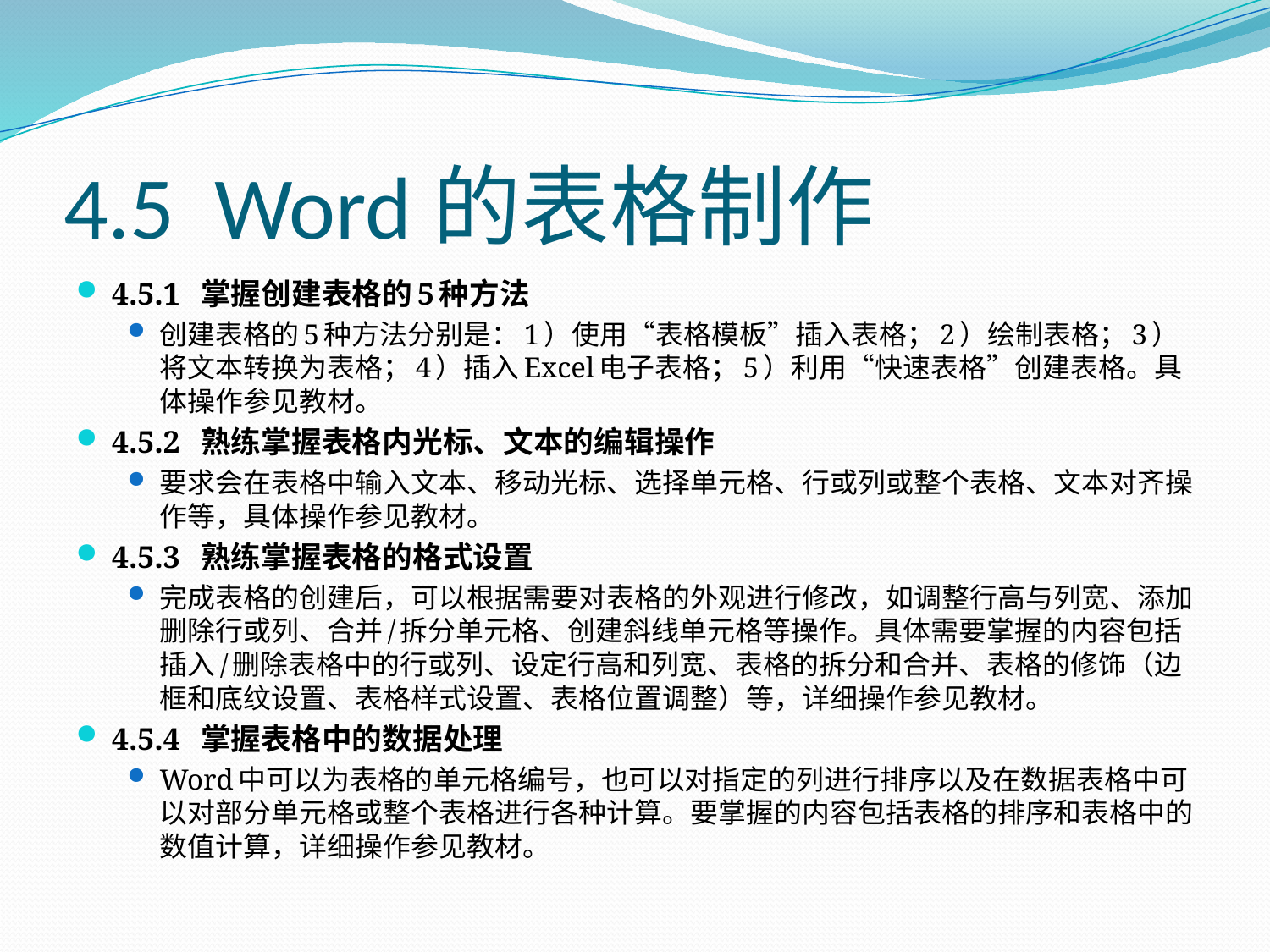

# 4.5  Word的表格制作
4.5.1  掌握创建表格的5种方法
创建表格的5种方法分别是：1）使用“表格模板”插入表格；2）绘制表格；3）将文本转换为表格；4）插入Excel电子表格；5）利用“快速表格”创建表格。具体操作参见教材。
4.5.2  熟练掌握表格内光标、文本的编辑操作
要求会在表格中输入文本、移动光标、选择单元格、行或列或整个表格、文本对齐操作等，具体操作参见教材。
4.5.3  熟练掌握表格的格式设置
完成表格的创建后，可以根据需要对表格的外观进行修改，如调整行高与列宽、添加删除行或列、合并/拆分单元格、创建斜线单元格等操作。具体需要掌握的内容包括插入/删除表格中的行或列、设定行高和列宽、表格的拆分和合并、表格的修饰（边框和底纹设置、表格样式设置、表格位置调整）等，详细操作参见教材。
4.5.4  掌握表格中的数据处理
Word中可以为表格的单元格编号，也可以对指定的列进行排序以及在数据表格中可以对部分单元格或整个表格进行各种计算。要掌握的内容包括表格的排序和表格中的数值计算，详细操作参见教材。